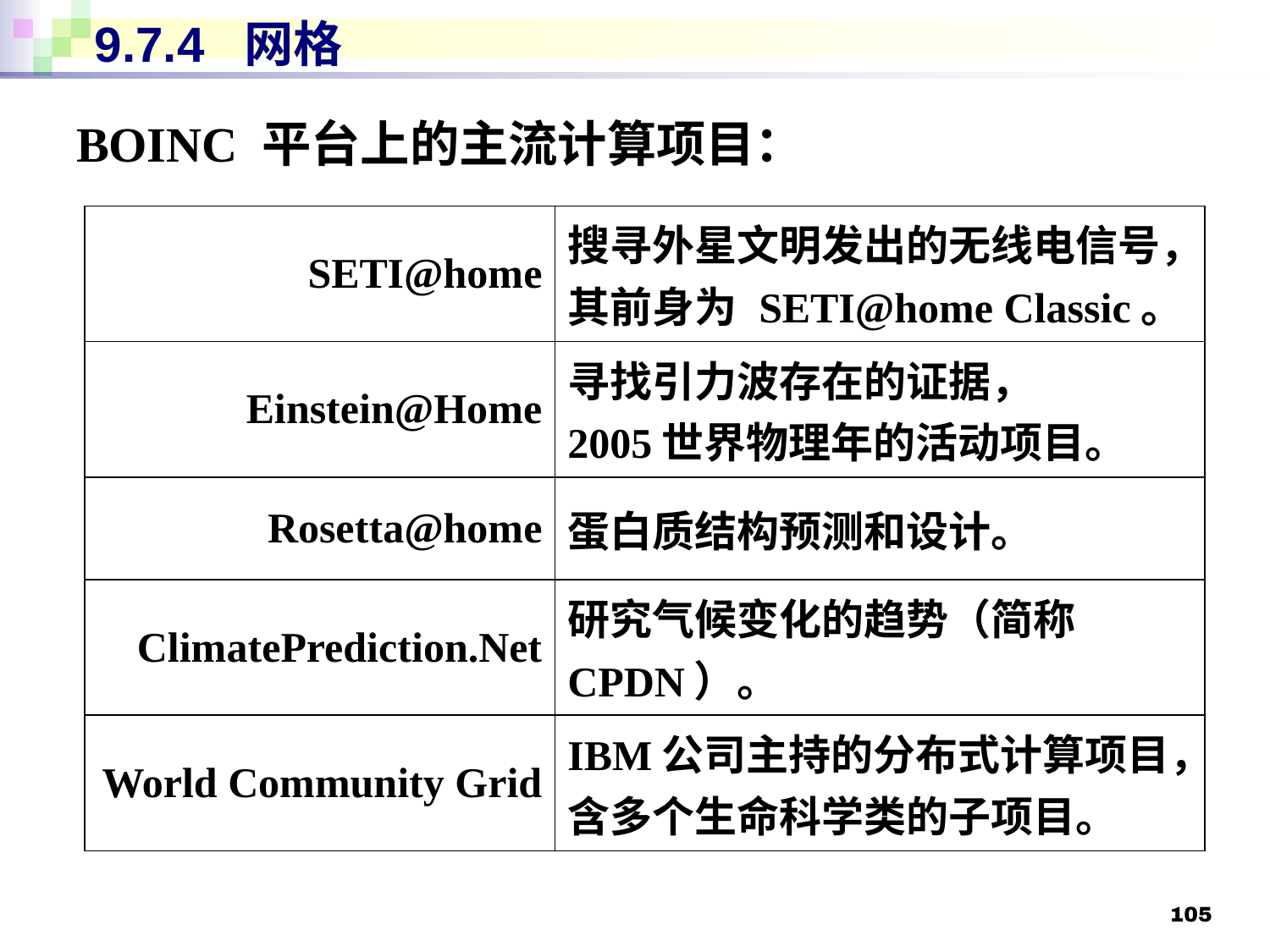

# 9.7.4  网格
BOINC 平台上的主流计算项目：
| SETI@home | 搜寻外星文明发出的无线电信号，其前身为 SETI@home Classic。 |
| --- | --- |
| Einstein@Home | 寻找引力波存在的证据， 2005世界物理年的活动项目。 |
| Rosetta@home | 蛋白质结构预测和设计。 |
| ClimatePrediction.Net | 研究气候变化的趋势（简称CPDN）。 |
| World Community Grid | IBM公司主持的分布式计算项目，含多个生命科学类的子项目。 |
105